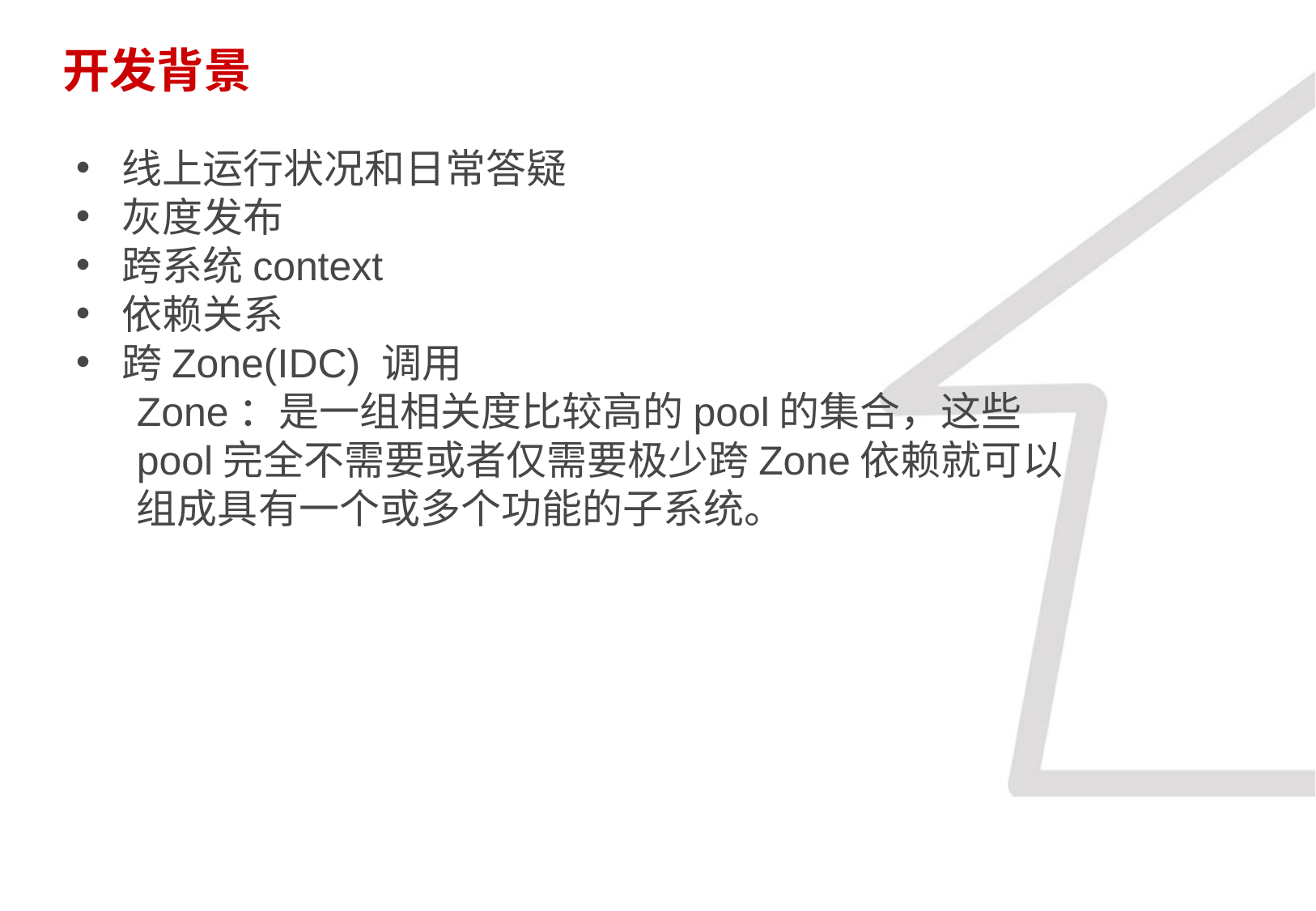

开发背景
线上运行状况和日常答疑
灰度发布
跨系统context
依赖关系
跨Zone(IDC) 调用
Zone：是一组相关度比较高的pool的集合，这些pool完全不需要或者仅需要极少跨Zone依赖就可以组成具有一个或多个功能的子系统。